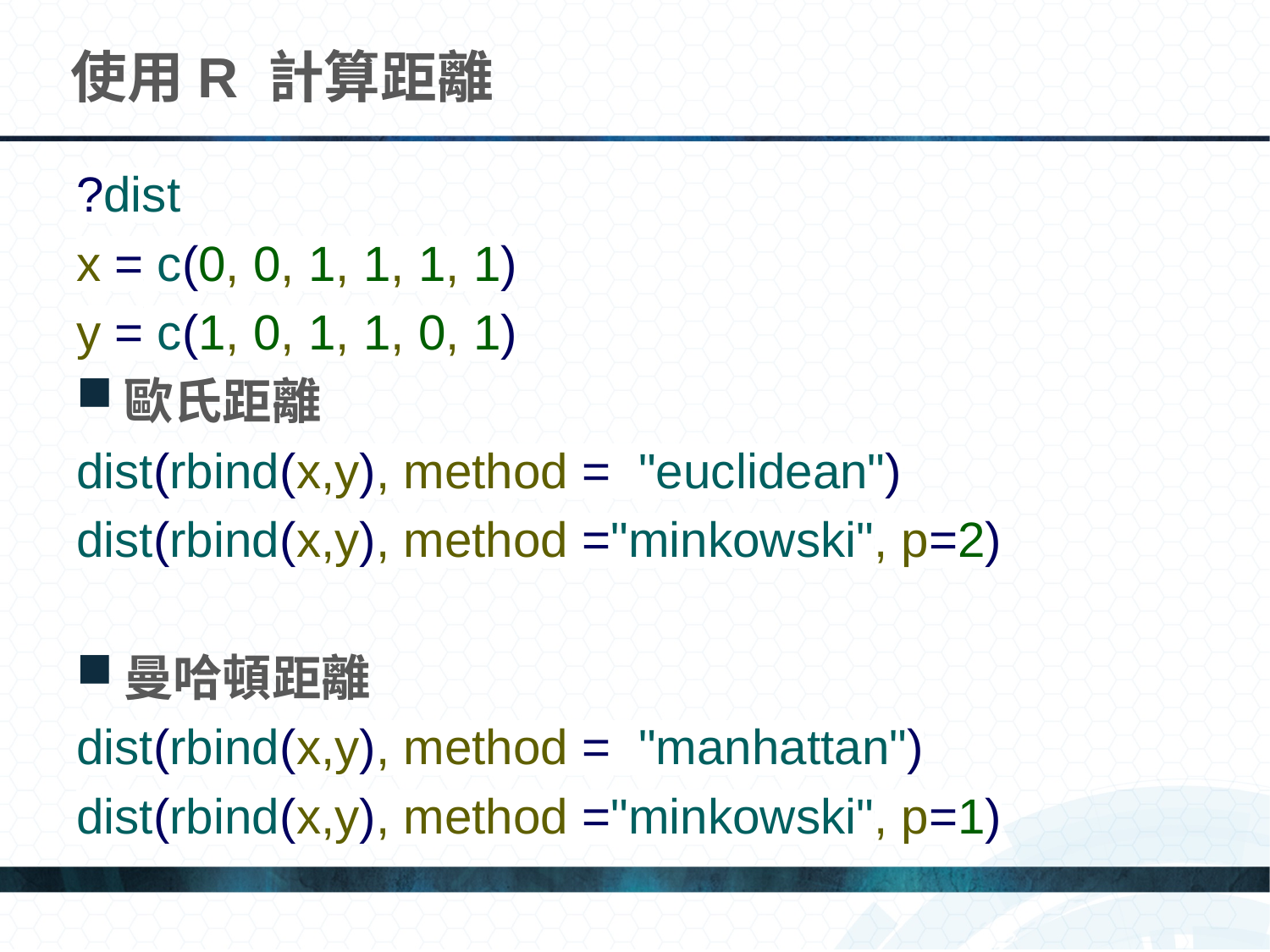

# 使用R 計算距離
?dist
x = c(0, 0, 1, 1, 1, 1)
y = c(1, 0, 1, 1, 0, 1)
歐氏距離
dist(rbind(x,y), method =  "euclidean")
dist(rbind(x,y), method ="minkowski", p=2)

曼哈頓距離
dist(rbind(x,y), method =  "manhattan")
dist(rbind(x,y), method ="minkowski", p=1)